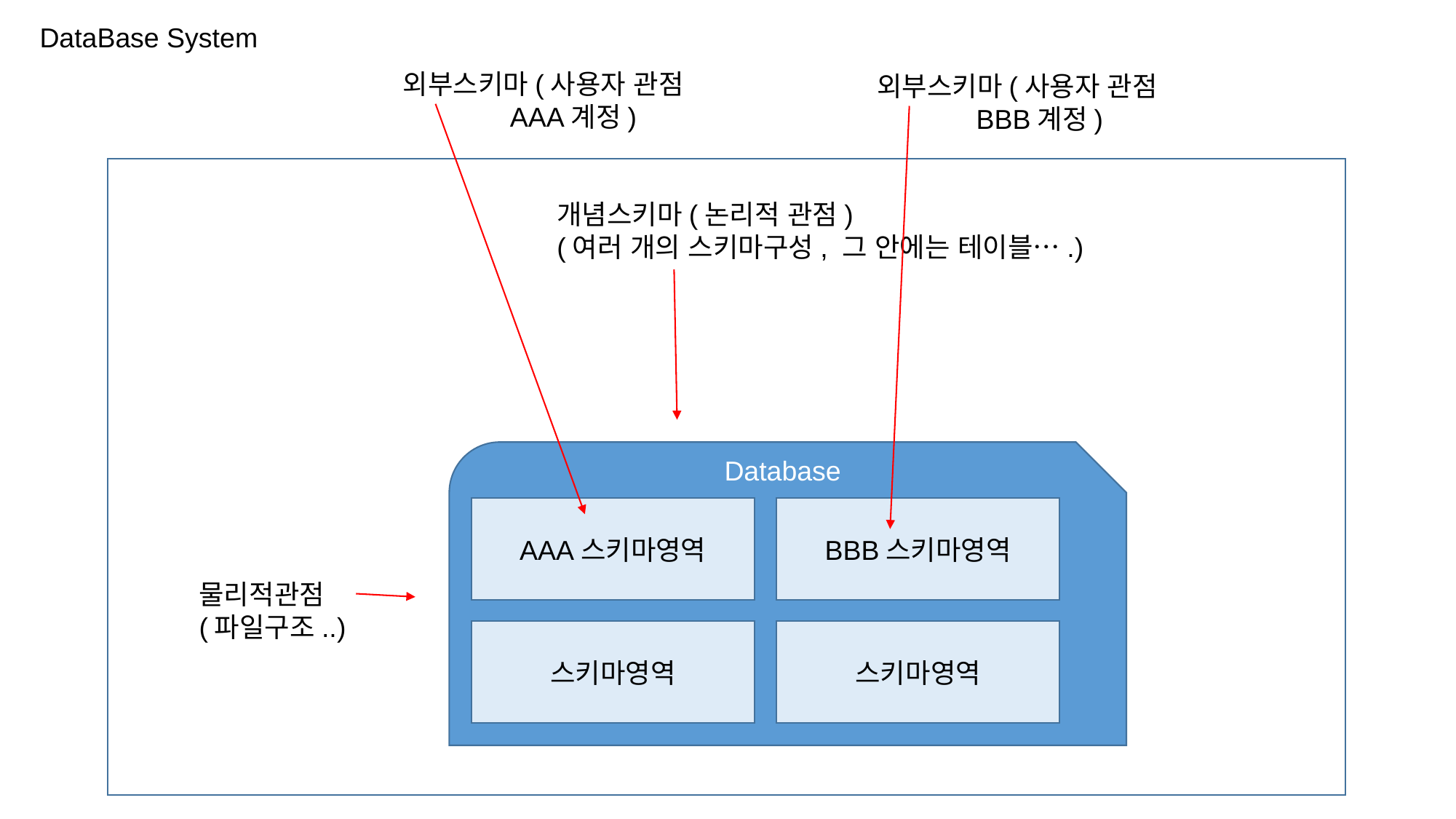

DataBase System
외부스키마(사용자 관점
              AAA계정)
외부스키마(사용자 관점
             BBB계정)

개념스키마(논리적 관점)
(여러 개의 스키마구성, 그 안에는 테이블….)
Database

AAA스키마영역
BBB스키마영역
물리적관점
(파일구조..)
스키마영역
스키마영역